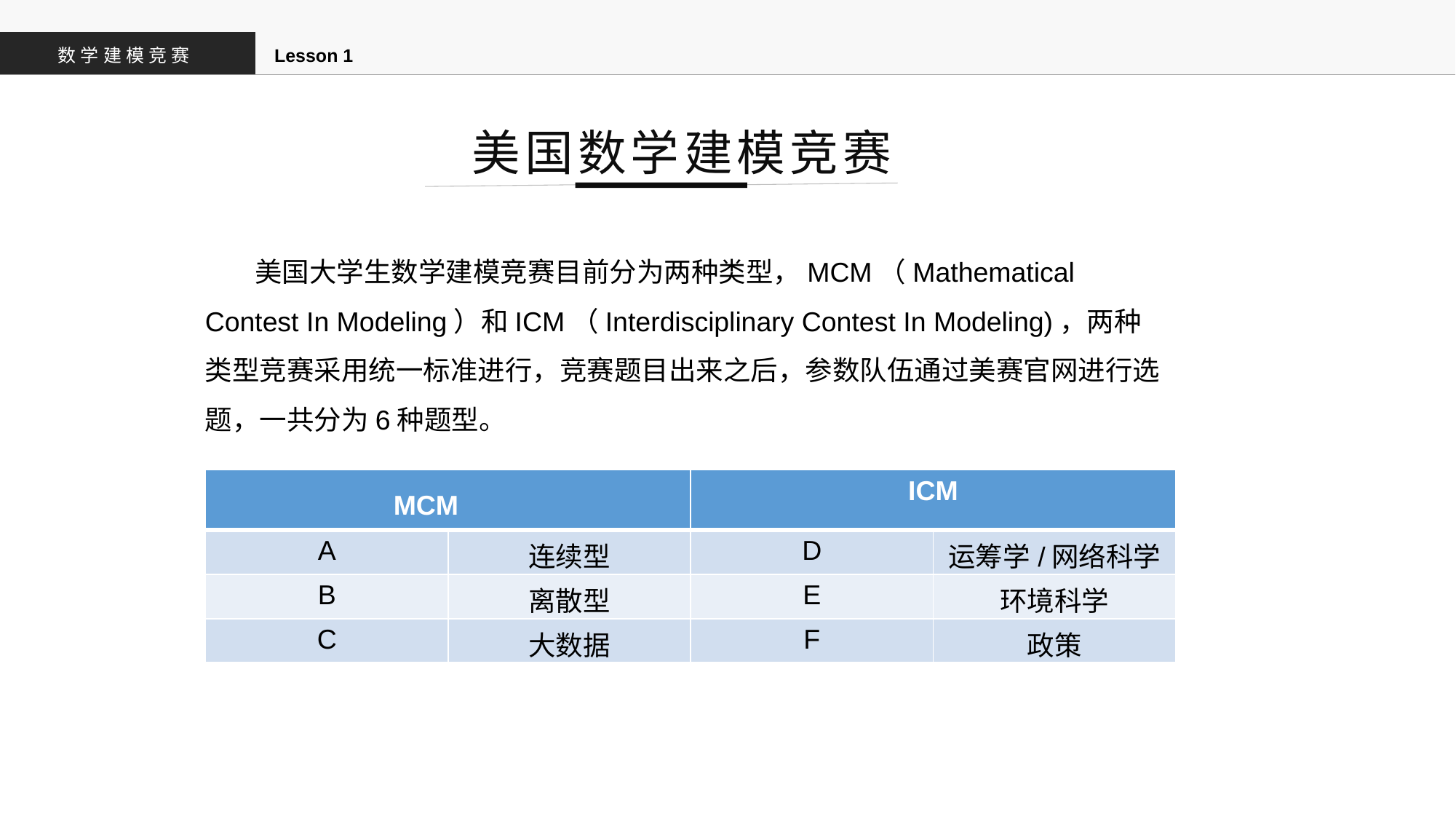

数学建模竞赛
Lesson 1
美国数学建模竞赛

       美国大学生数学建模竞赛目前分为两种类型，MCM（Mathematical Contest In Modeling）和ICM（Interdisciplinary Contest In Modeling)，两种类型竞赛采用统一标准进行，竞赛题目出来之后，参数队伍通过美赛官网进行选题，一共分为6种题型。
| MCM |  | ICM |  |
| --- | --- | --- | --- |
| A | 连续型 | D | 运筹学/网络科学 |
| B | 离散型 | E | 环境科学 |
| C | 大数据 | F | 政策 |